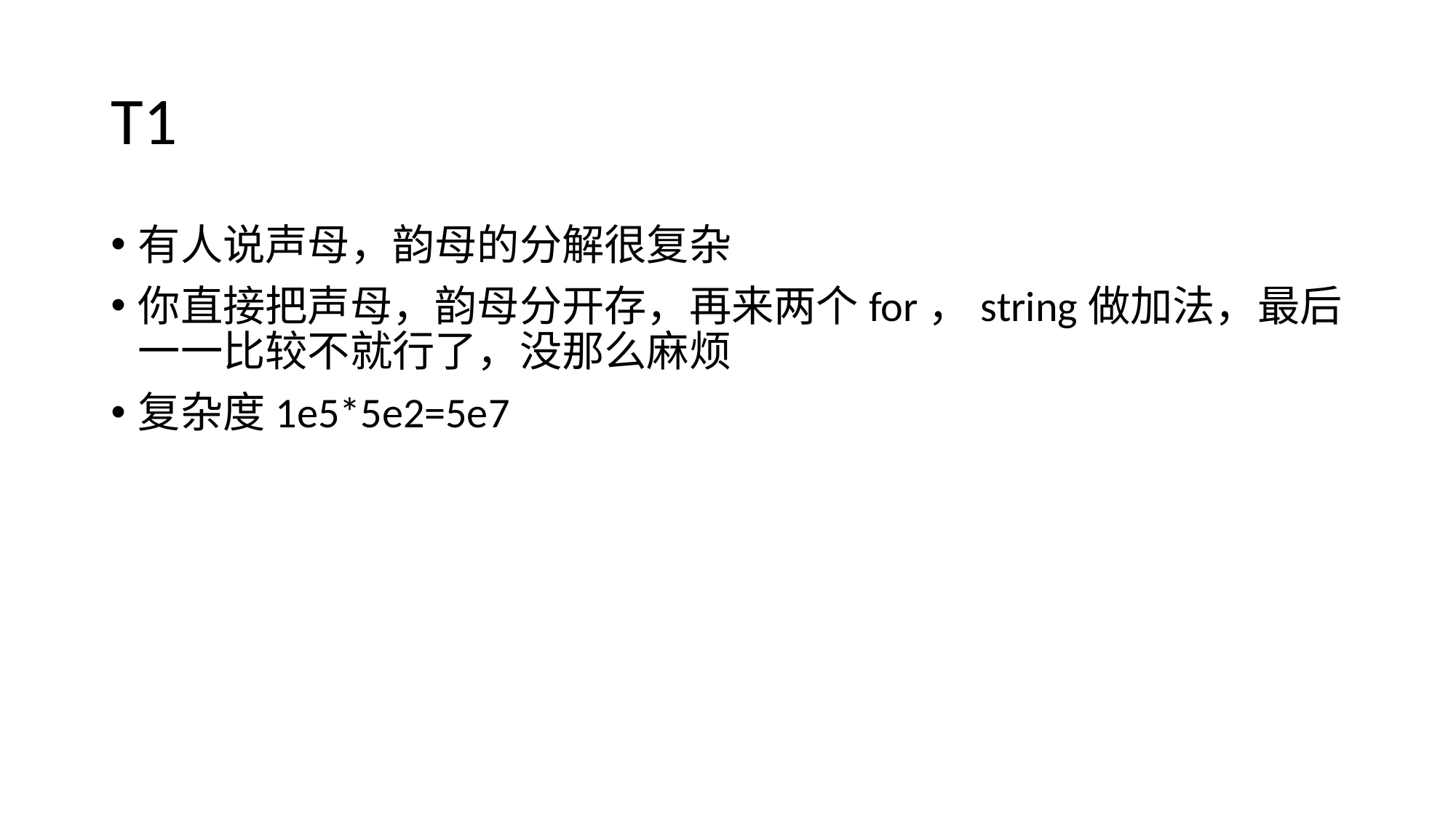

# T1
有人说声母，韵母的分解很复杂
你直接把声母，韵母分开存，再来两个for，string做加法，最后一一比较不就行了，没那么麻烦
复杂度1e5*5e2=5e7